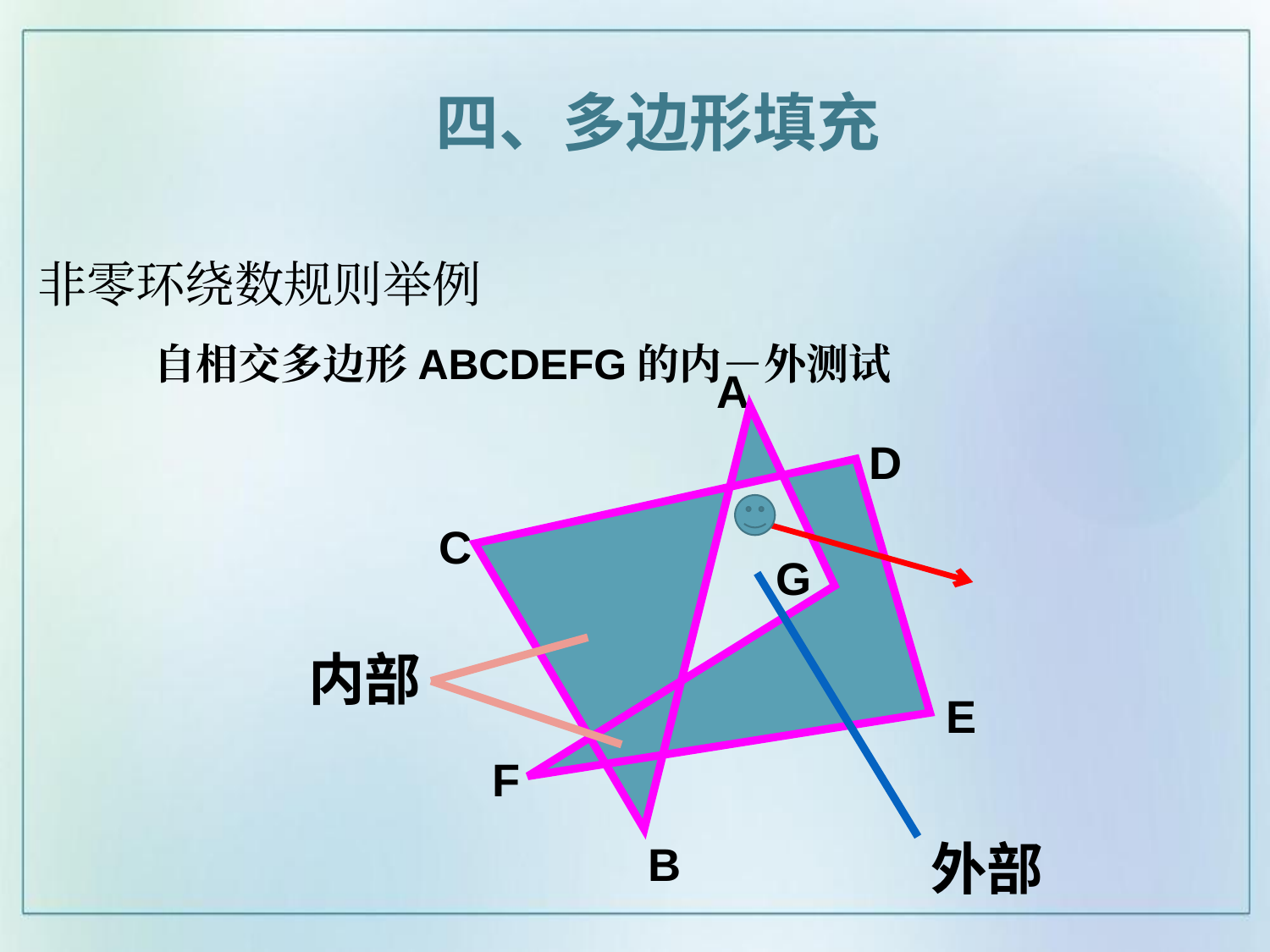

四、多边形填充
# 非零环绕数规则举例
自相交多边形ABCDEFG的内－外测试
A

D

C
G

内部

E

F
外部
B